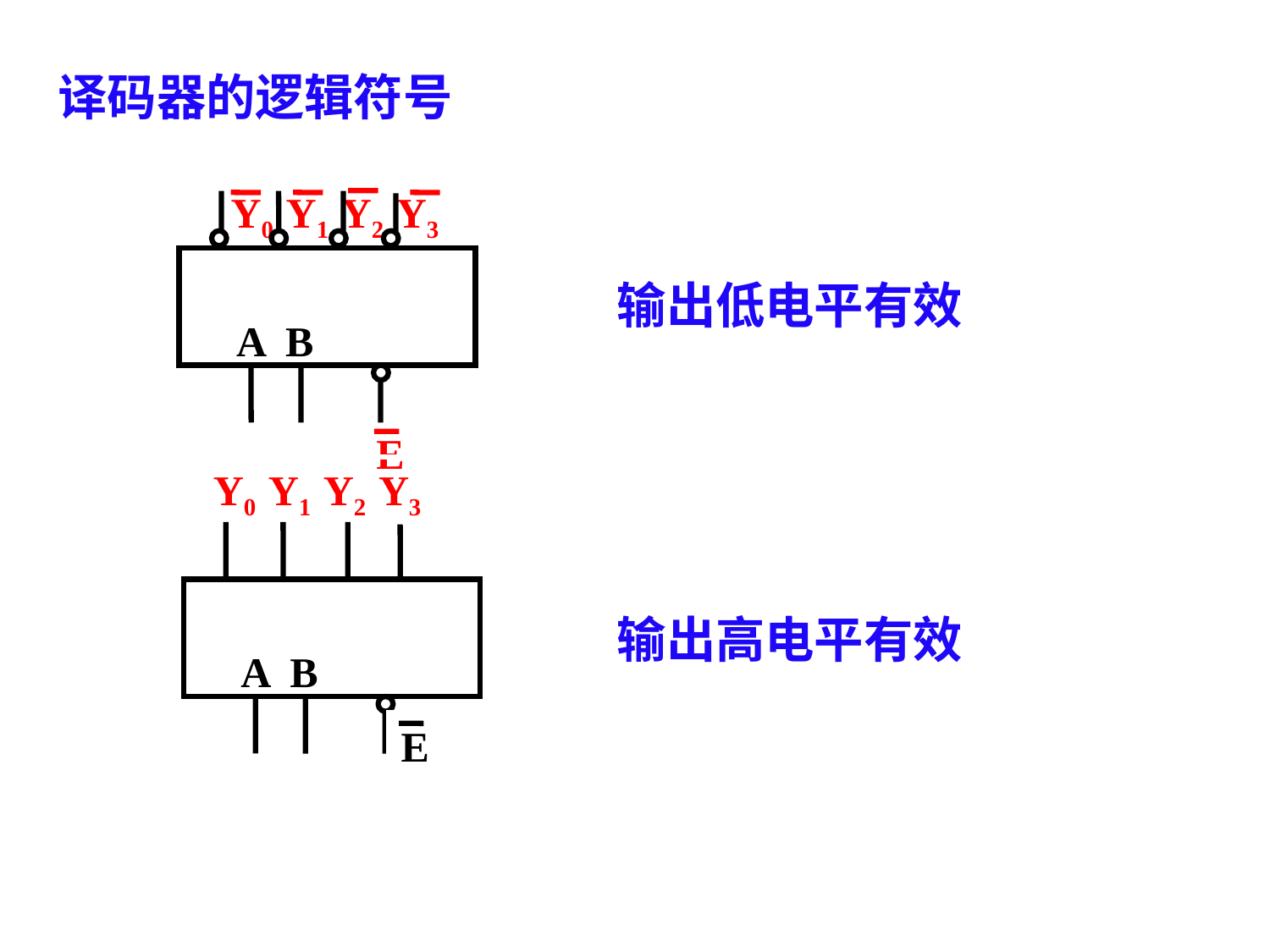

# 译码器的逻辑符号
Y0  Y1  Y2  Y3

A  B

E

输出低电平有效
Y0  Y1  Y2  Y3

A  B

E

输出高电平有效